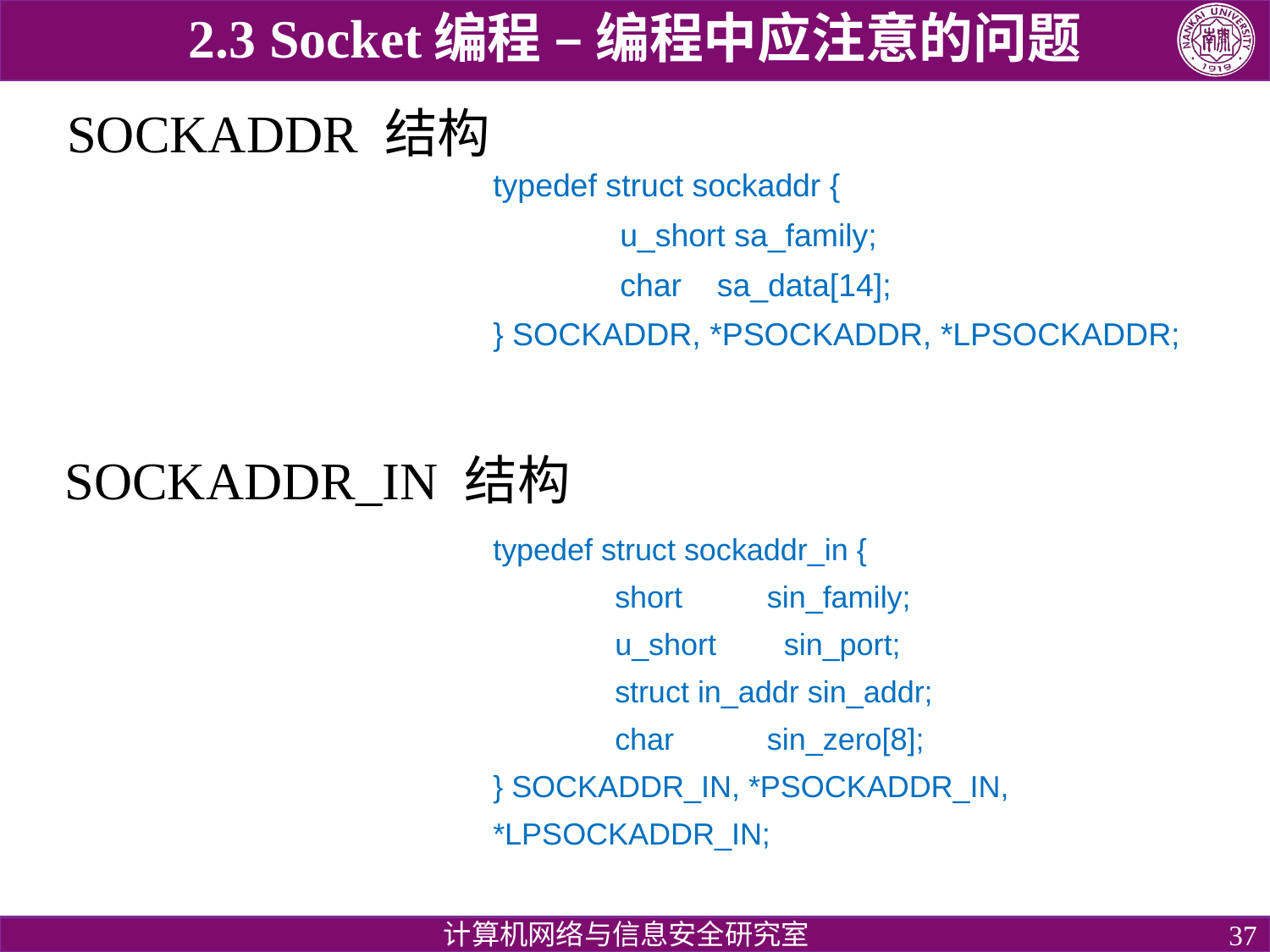

2.3 Socket编程 – 编程中应注意的问题
# SOCKADDR 结构
typedef struct sockaddr {
  	u_short sa_family;
  	char    sa_data[14];
} SOCKADDR, *PSOCKADDR, *LPSOCKADDR;
SOCKADDR_IN 结构
typedef struct sockaddr_in {
  	short          sin_family;
  	u_short        sin_port;
  	struct in_addr sin_addr;
  	char           sin_zero[8];
} SOCKADDR_IN, *PSOCKADDR_IN, *LPSOCKADDR_IN;